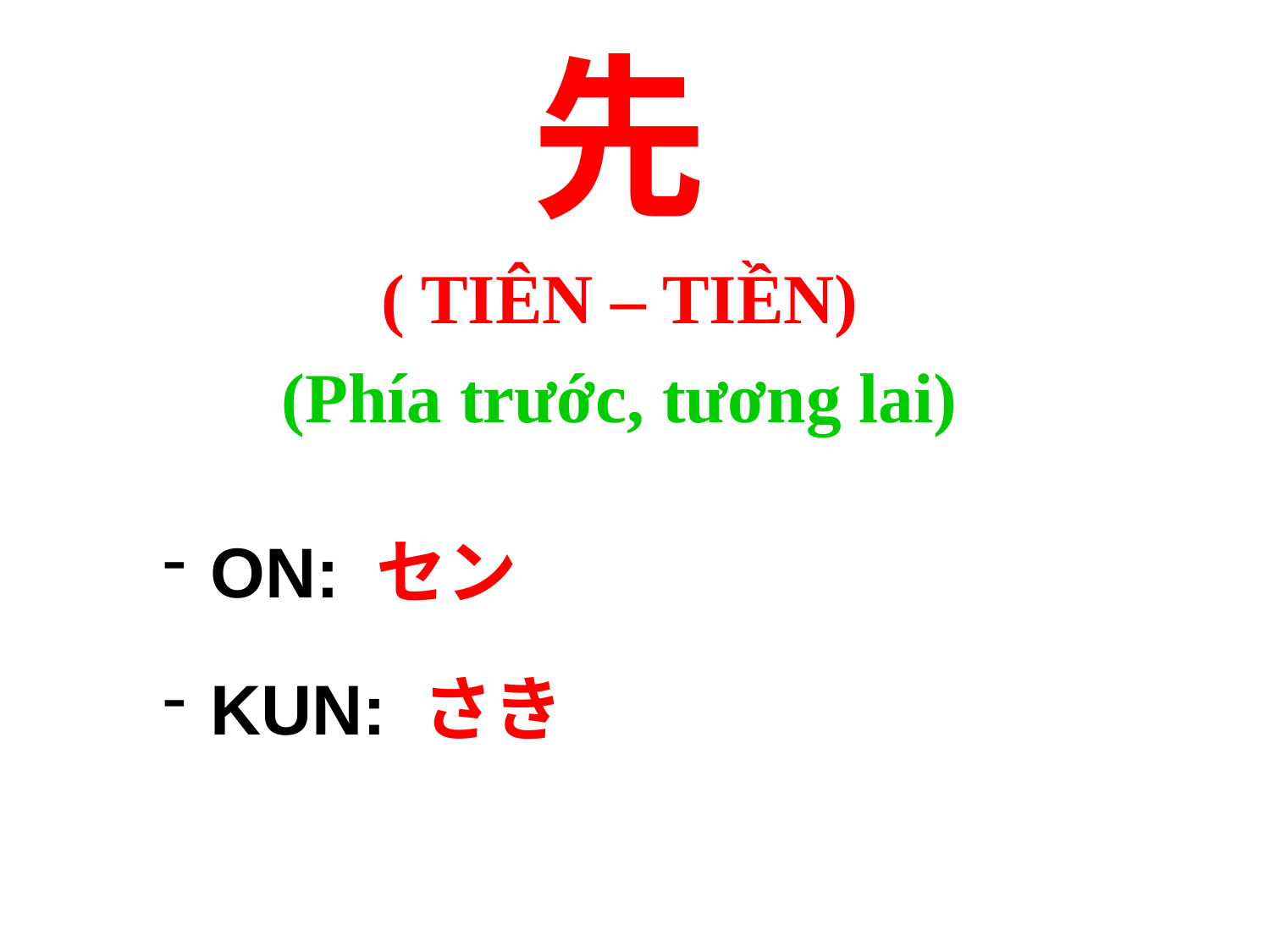

先
( TIÊN – TIỀN)
(Phía trước, tương lai)

ON: セン

KUN: さき